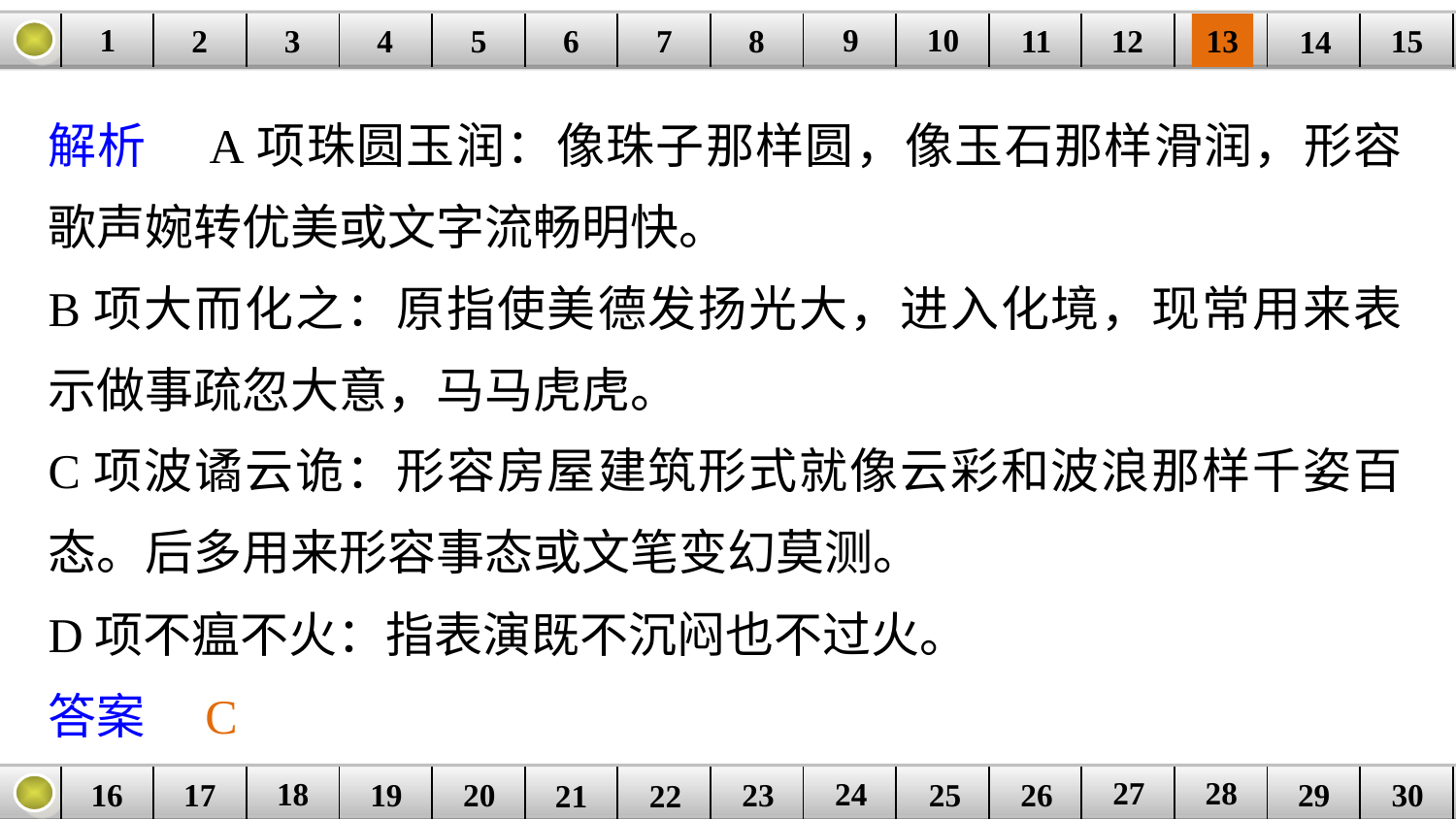

9
10
1
3
4
5
6
8
11
2
12
15
|  |  |  |  |  |  |  |  |  |  |  |  |  |  |  |
| --- | --- | --- | --- | --- | --- | --- | --- | --- | --- | --- | --- | --- | --- | --- |
7
13
14

解析　A项珠圆玉润：像珠子那样圆，像玉石那样滑润，形容歌声婉转优美或文字流畅明快。
B项大而化之：原指使美德发扬光大，进入化境，现常用来表示做事疏忽大意，马马虎虎。
C项波谲云诡：形容房屋建筑形式就像云彩和波浪那样千姿百态。后多用来形容事态或文笔变幻莫测。
D项不瘟不火：指表演既不沉闷也不过火。
答案　C

27
28
18
24
16
25
26
30
|  |  |  |  |  |  |  |  |  |  |  |  |  |  |  |
| --- | --- | --- | --- | --- | --- | --- | --- | --- | --- | --- | --- | --- | --- | --- |
23
17
19
20
29
21
22